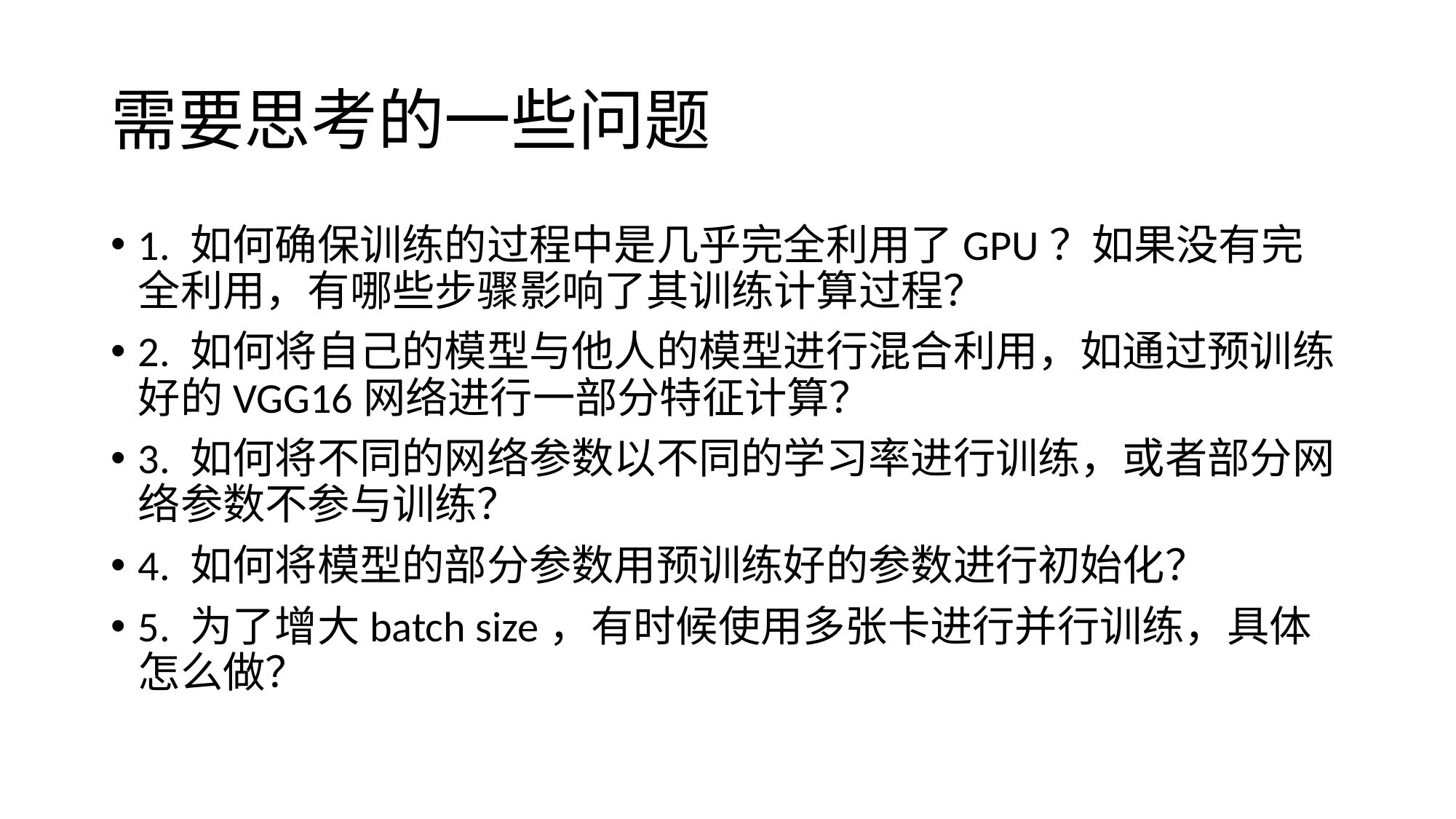

# 需要思考的一些问题
1. 如何确保训练的过程中是几乎完全利用了GPU？如果没有完全利用，有哪些步骤影响了其训练计算过程？
2. 如何将自己的模型与他人的模型进行混合利用，如通过预训练好的VGG16网络进行一部分特征计算？
3. 如何将不同的网络参数以不同的学习率进行训练，或者部分网络参数不参与训练？
4. 如何将模型的部分参数用预训练好的参数进行初始化？
5. 为了增大batch size，有时候使用多张卡进行并行训练，具体怎么做？